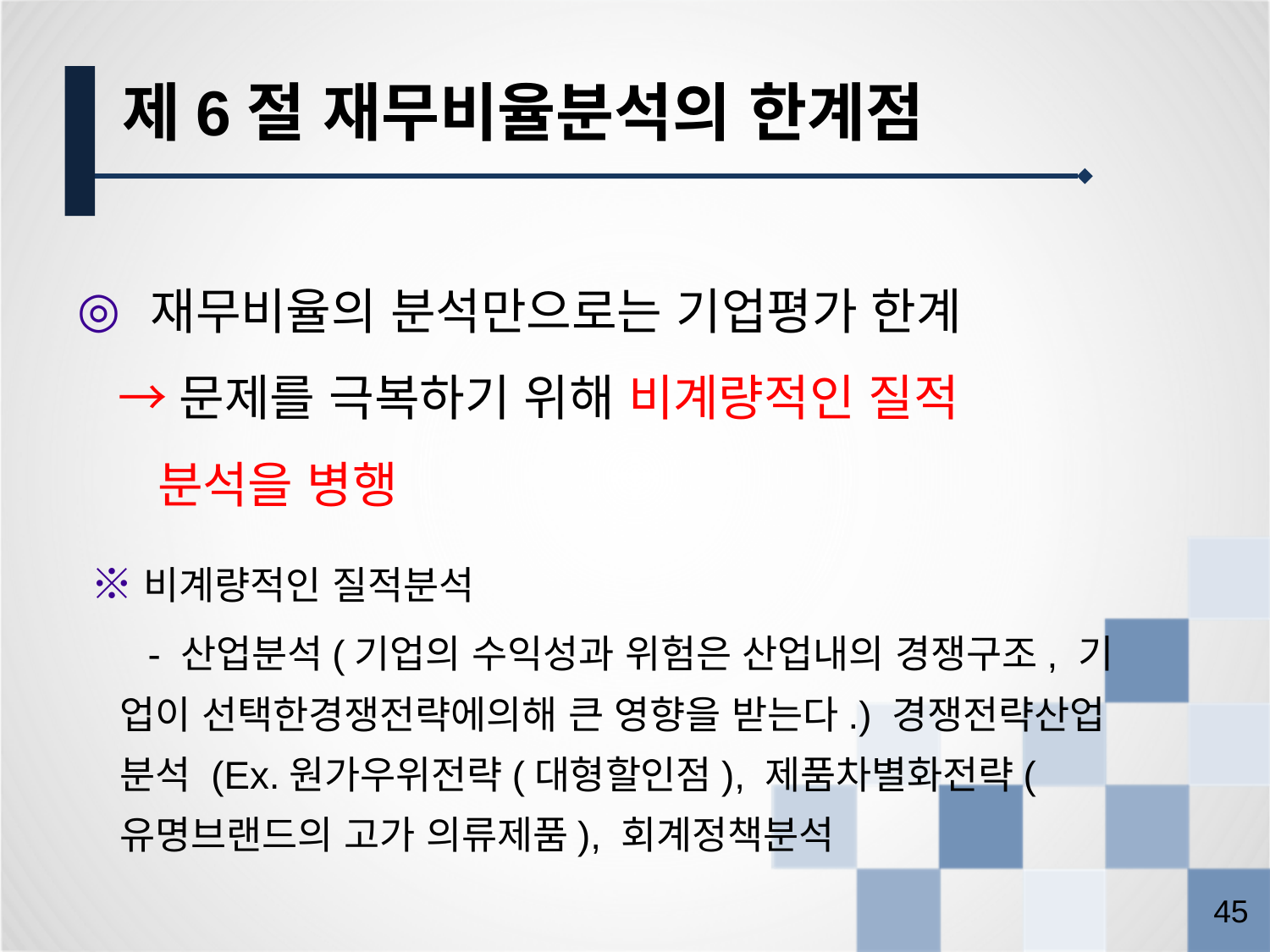

제6절 재무비율분석의 한계점

 재무비율의 분석만으로는 기업평가 한계
   →문제를 극복하기 위해 비계량적인 질적
     분석을 병행
  ※비계량적인 질적분석
       - 산업분석(기업의 수익성과 위험은 산업내의 경쟁구조, 기      업이 선택한경쟁전략에의해 큰 영향을 받는다.) 경쟁전략산업    분석 (Ex.원가우위전략(대형할인점), 제품차별화전략(유명브랜드의 고가 의류제품), 회계정책분석
45